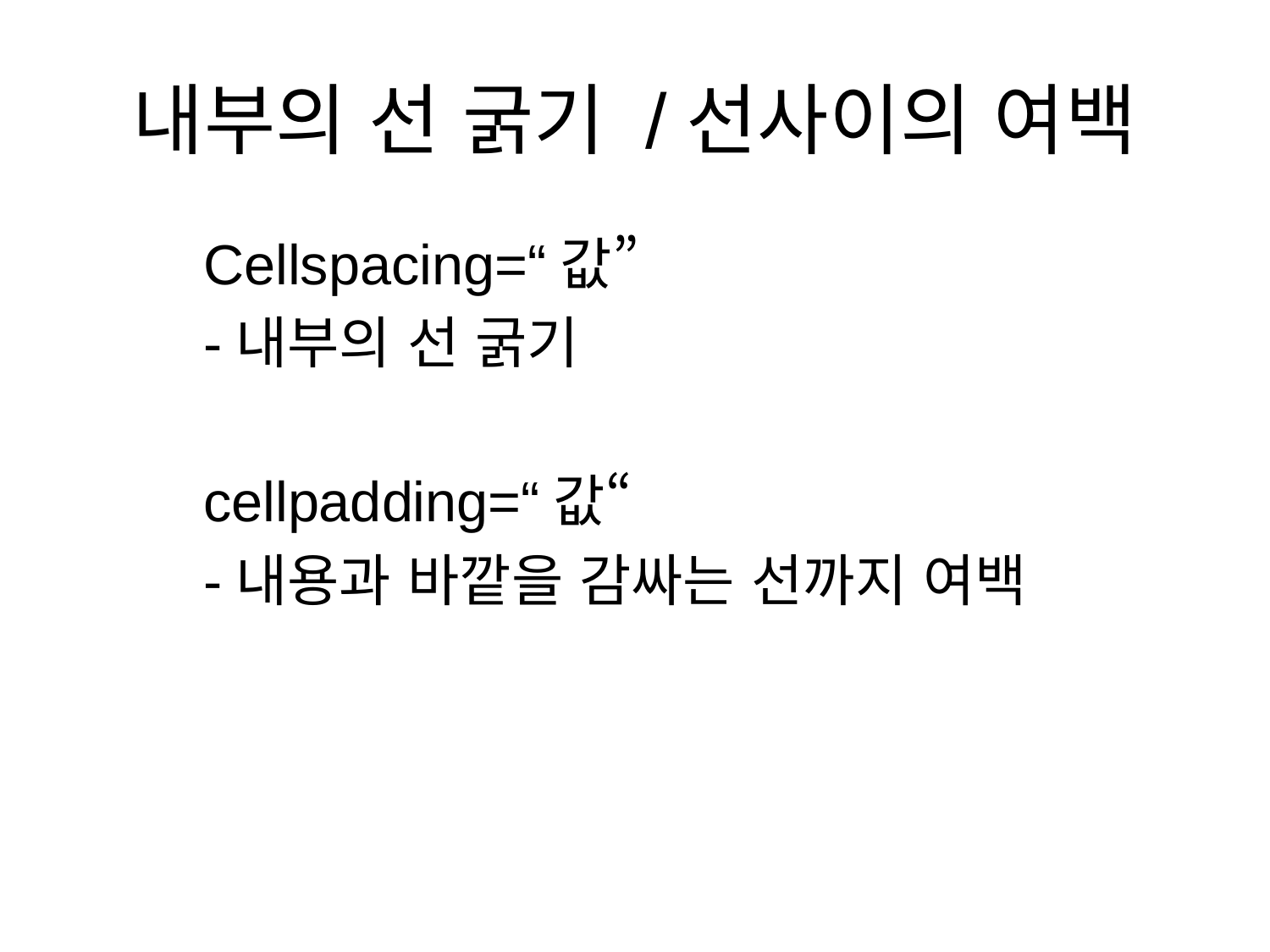

# 내부의 선 굵기 /선사이의 여백
	Cellspacing=“값”
	-내부의 선 굵기

	cellpadding=“값“
	-내용과 바깥을 감싸는 선까지 여백